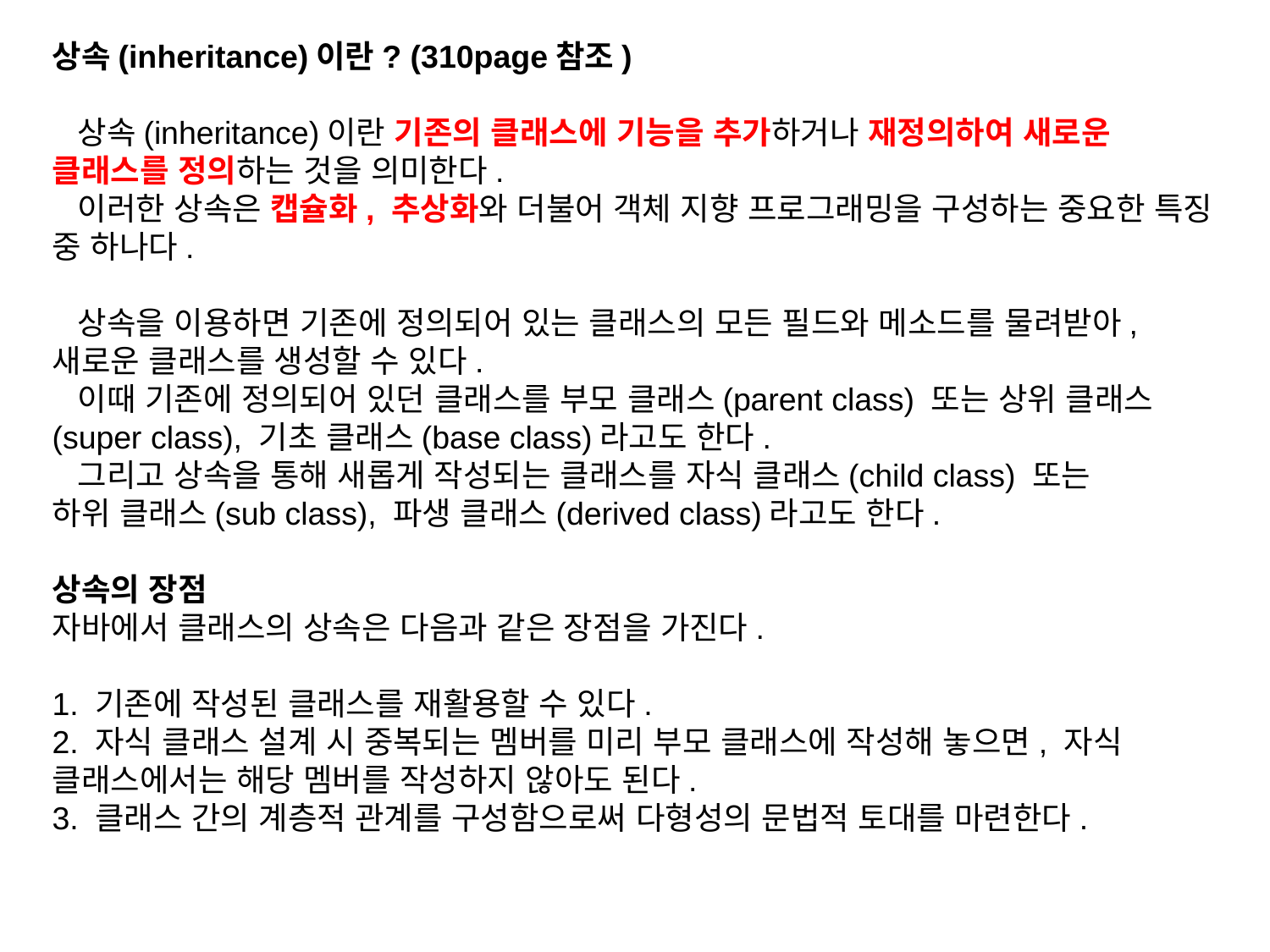

상속(inheritance)이란? (310page참조)

  상속(inheritance)이란 기존의 클래스에 기능을 추가하거나 재정의하여 새로운 클래스를 정의하는 것을 의미한다.
  이러한 상속은 캡슐화, 추상화와 더불어 객체 지향 프로그래밍을 구성하는 중요한 특징 중 하나다.

  상속을 이용하면 기존에 정의되어 있는 클래스의 모든 필드와 메소드를 물려받아, 새로운 클래스를 생성할 수 있다.
  이때 기존에 정의되어 있던 클래스를 부모 클래스(parent class) 또는 상위 클래스(super class), 기초 클래스(base class)라고도 한다.
  그리고 상속을 통해 새롭게 작성되는 클래스를 자식 클래스(child class) 또는
하위 클래스(sub class), 파생 클래스(derived class)라고도 한다.

상속의 장점
자바에서 클래스의 상속은 다음과 같은 장점을 가진다.

1. 기존에 작성된 클래스를 재활용할 수 있다.
2. 자식 클래스 설계 시 중복되는 멤버를 미리 부모 클래스에 작성해 놓으면, 자식 클래스에서는 해당 멤버를 작성하지 않아도 된다.
3. 클래스 간의 계층적 관계를 구성함으로써 다형성의 문법적 토대를 마련한다.